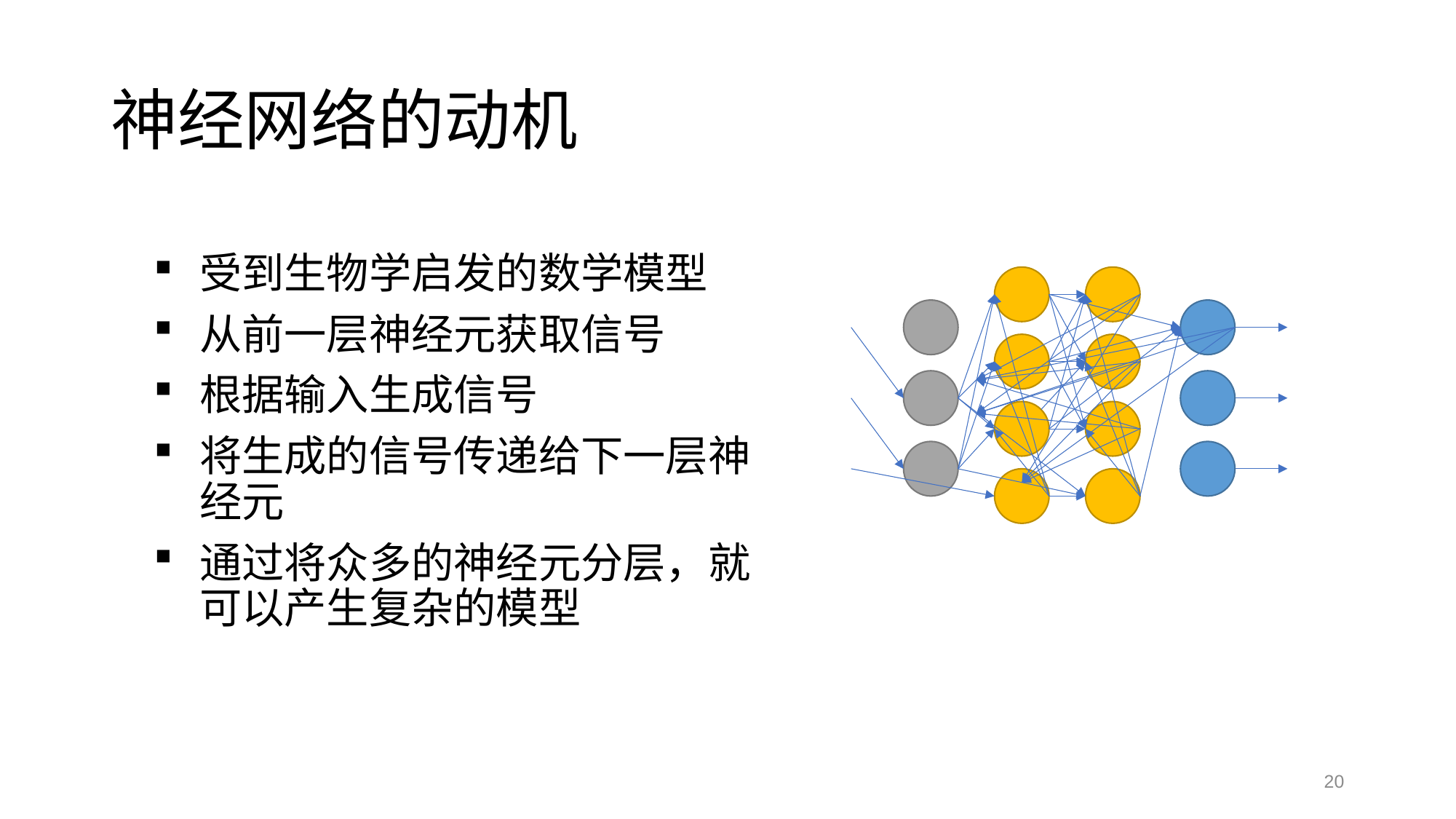

# 神经网络的动机
受到生物学启发的数学模型
从前一层神经元获取信号
根据输入生成信号
将生成的信号传递给下一层神经元
通过将众多的神经元分层，就可以产生复杂的模型

20